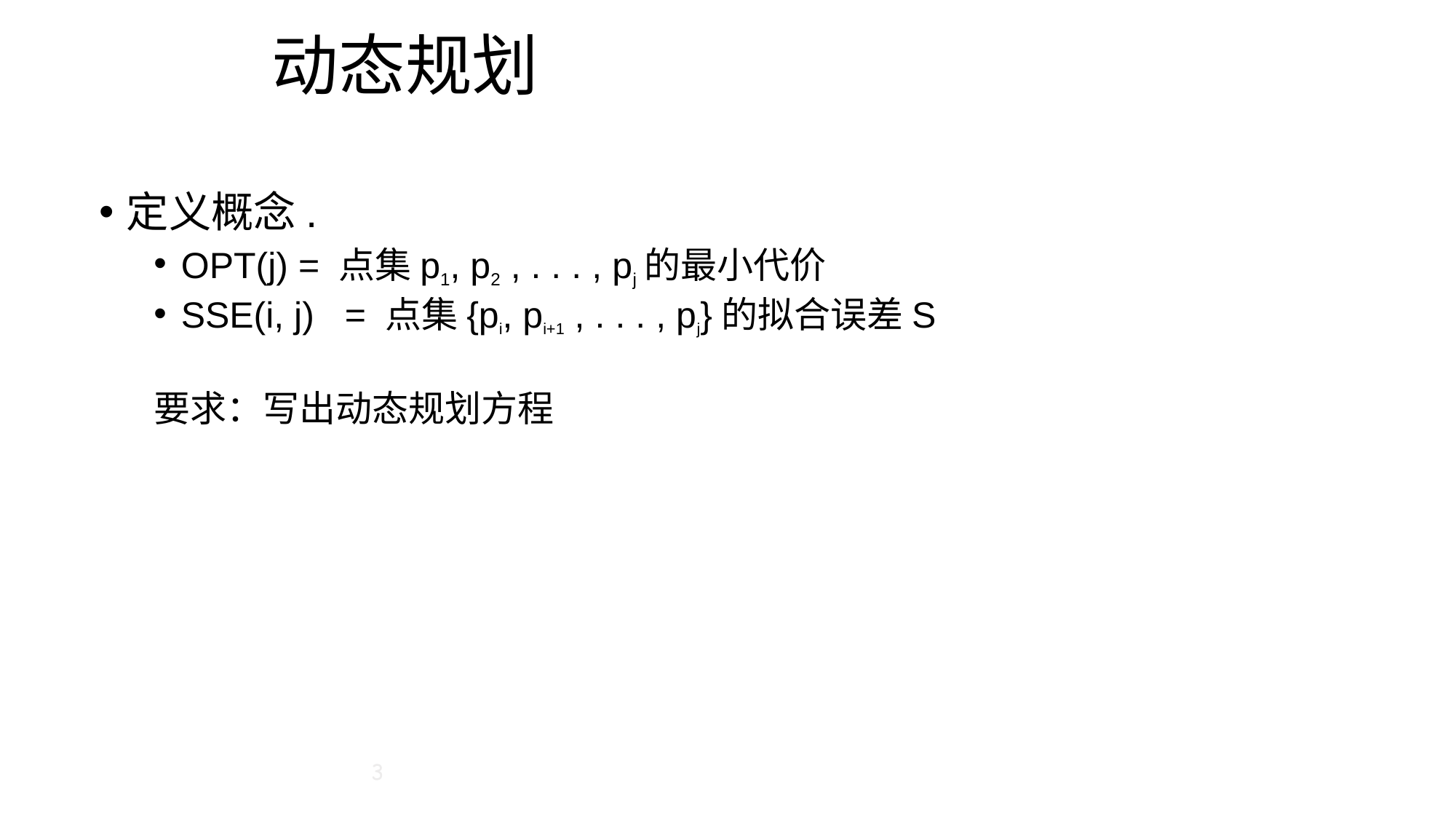

# 动态规划
定义概念.
OPT(j) = 点集p1, p2 , . . . , pj的最小代价
SSE(i, j)   = 点集{pi, pi+1 , . . . , pj}的拟合误差S

要求：写出动态规划方程

3